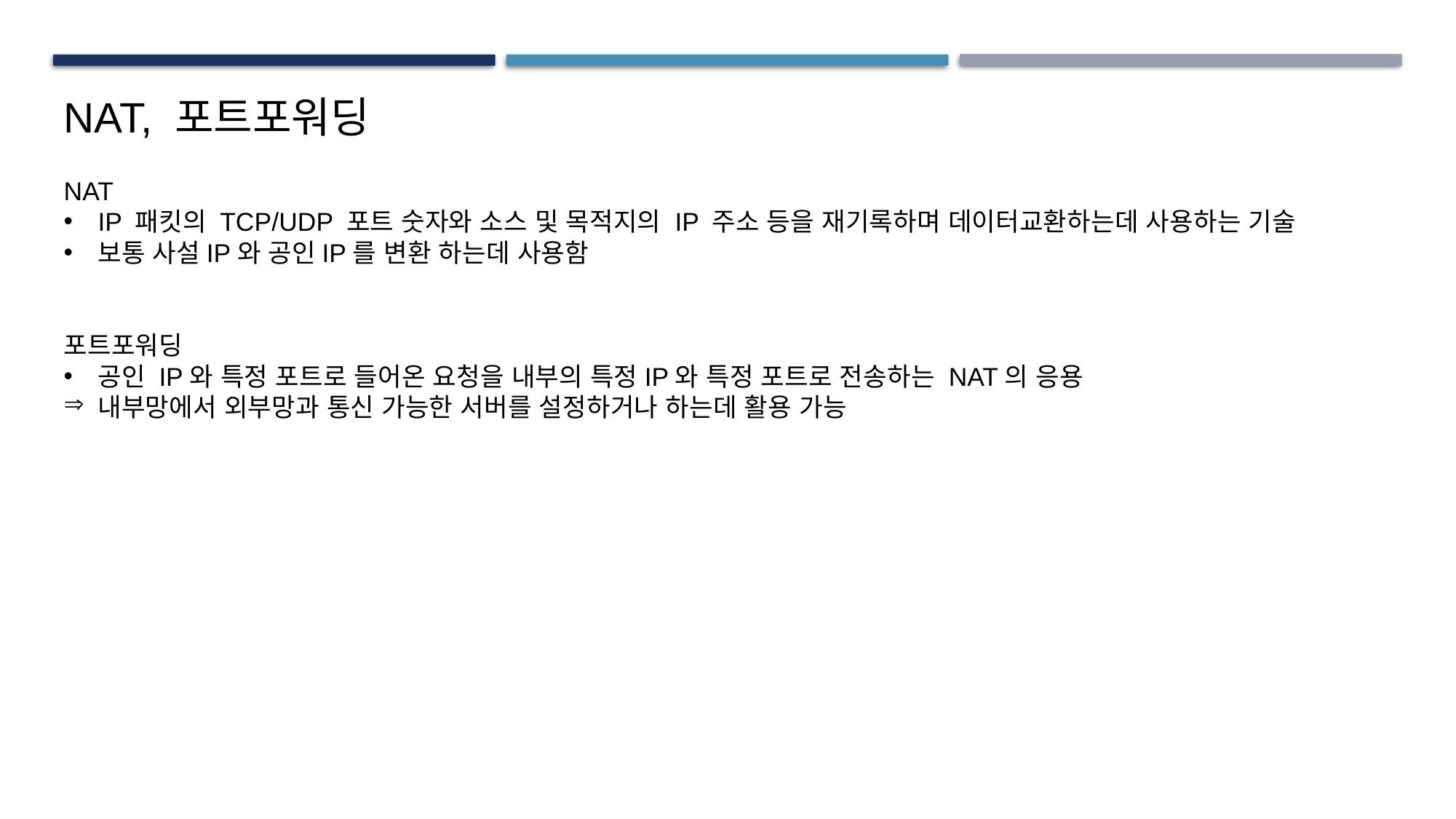

NAT, 포트포워딩
NAT
IP 패킷의 TCP/UDP 포트 숫자와 소스 및 목적지의 IP 주소 등을 재기록하며 데이터교환하는데 사용하는 기술
보통 사설IP와 공인IP를 변환 하는데 사용함

포트포워딩
공인 IP와 특정 포트로 들어온 요청을 내부의 특정IP와 특정 포트로 전송하는 NAT의 응용
내부망에서 외부망과 통신 가능한 서버를 설정하거나 하는데 활용 가능